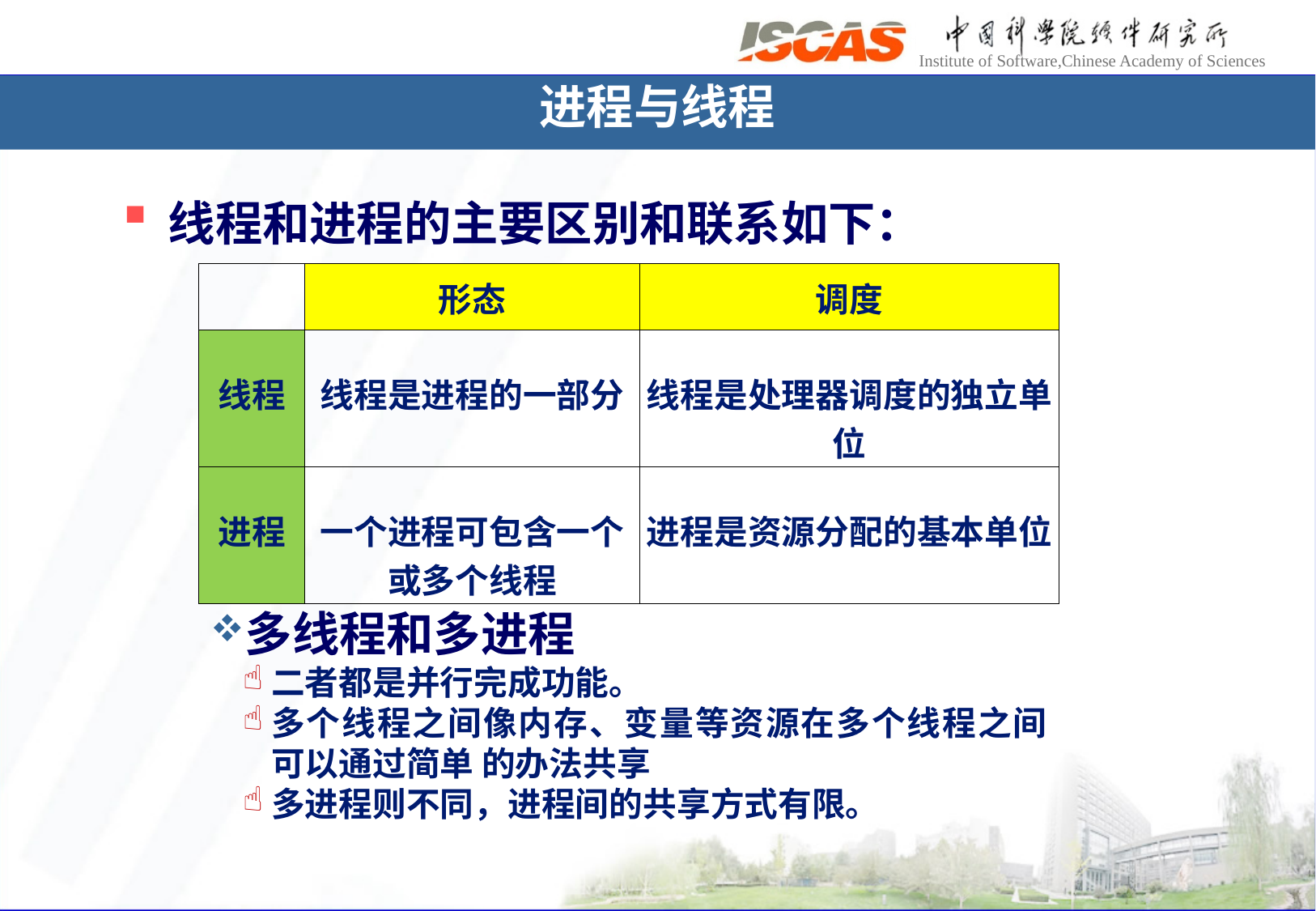

# 进程与线程
线程和进程的主要区别和联系如下：

|  | 形态 | 调度 |
| --- | --- | --- |
| 线程 | 线程是进程的一部分 | 线程是处理器调度的独立单位 |
| 进程 | 一个进程可包含一个或多个线程 | 进程是资源分配的基本单位 |
多线程和多进程
二者都是并行完成功能。
多个线程之间像内存、变量等资源在多个线程之间可以通过简单 的办法共享
多进程则不同，进程间的共享方式有限。